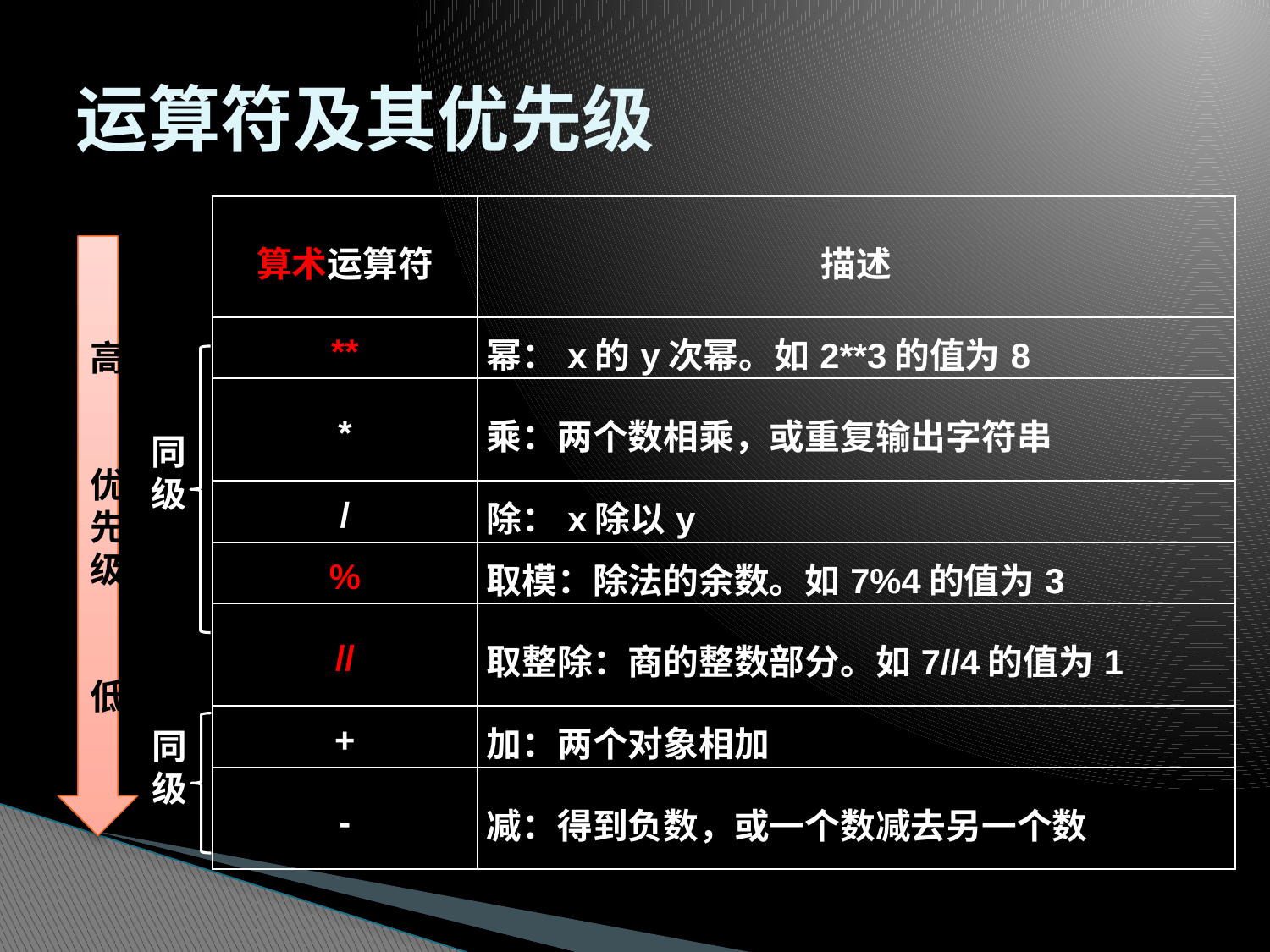

# 运算符及其优先级
| 算术运算符 | 描述 |
| --- | --- |
| \*\* | 幂：x的y次幂。如2\*\*3的值为8 |
| \* | 乘：两个数相乘，或重复输出字符串 |
| / | 除：x除以y |
| % | 取模：除法的余数。如7%4的值为3 |
| // | 取整除：商的整数部分。如7//4的值为1 |
| + | 加：两个对象相加 |
| - | 减：得到负数，或一个数减去另一个数 |
高

优先级

低

同
级

同
级